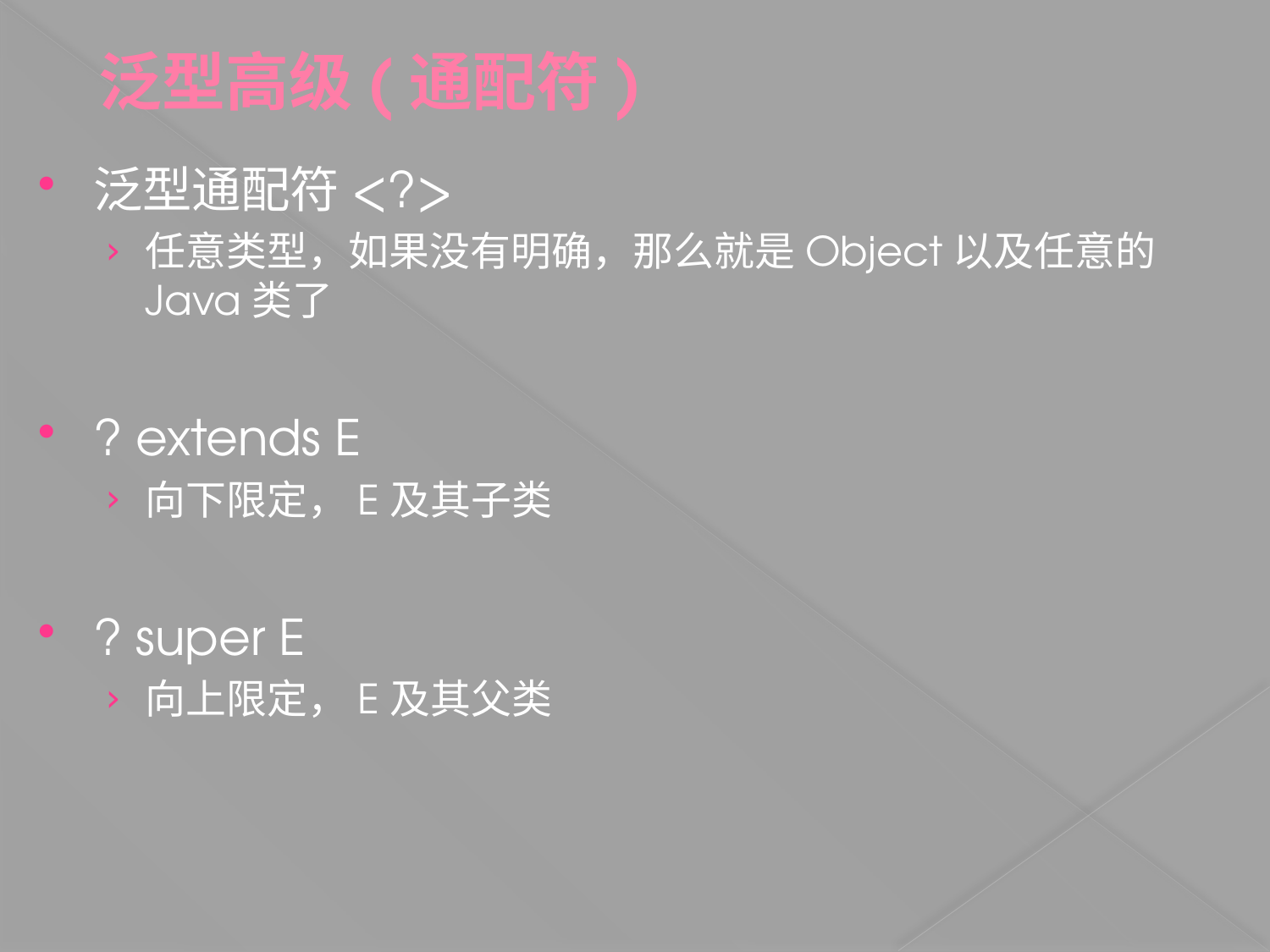

# 泛型高级(通配符)
泛型通配符<?>
任意类型，如果没有明确，那么就是Object以及任意的Java类了

? extends E
向下限定，E及其子类

? super E
向上限定，E及其父类